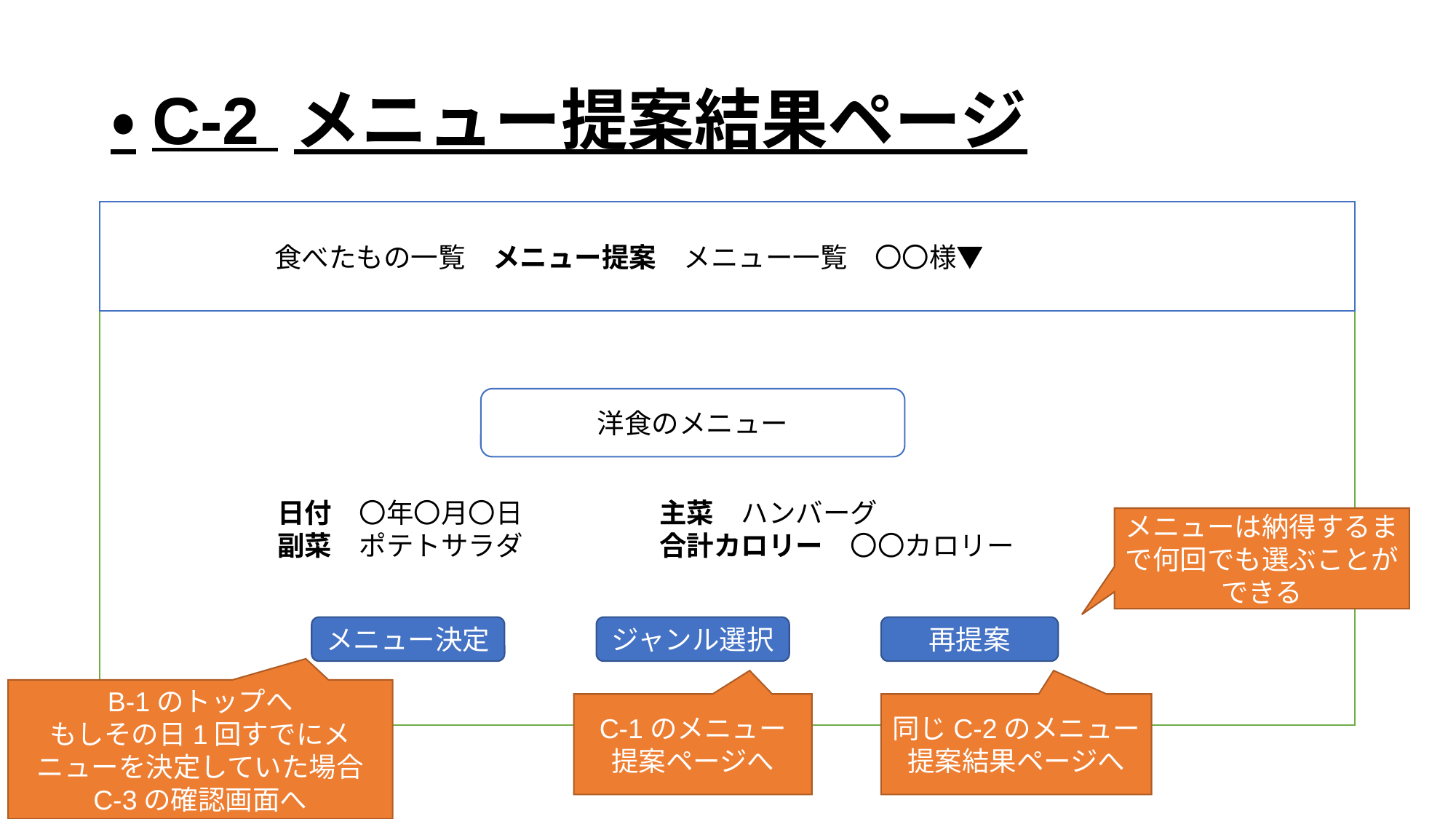

# ・C-2 メニュー提案結果ページ

　　　　　　食べたもの一覧　メニュー提案　メニュー一覧　〇〇様▼
洋食のメニュー
日付　〇年〇月〇日　　　　　主菜　ハンバーグ
副菜　ポテトサラダ　　　　　合計カロリー　〇〇カロリー
メニューは納得するまで何回でも選ぶことができる
メニュー決定
ジャンル選択
再提案
B-1のトップへ
もしその日1回すでにメニューを決定していた場合
C-3の確認画面へ
C-1のメニュー
提案ページへ
同じC-2のメニュー
提案結果ページへ